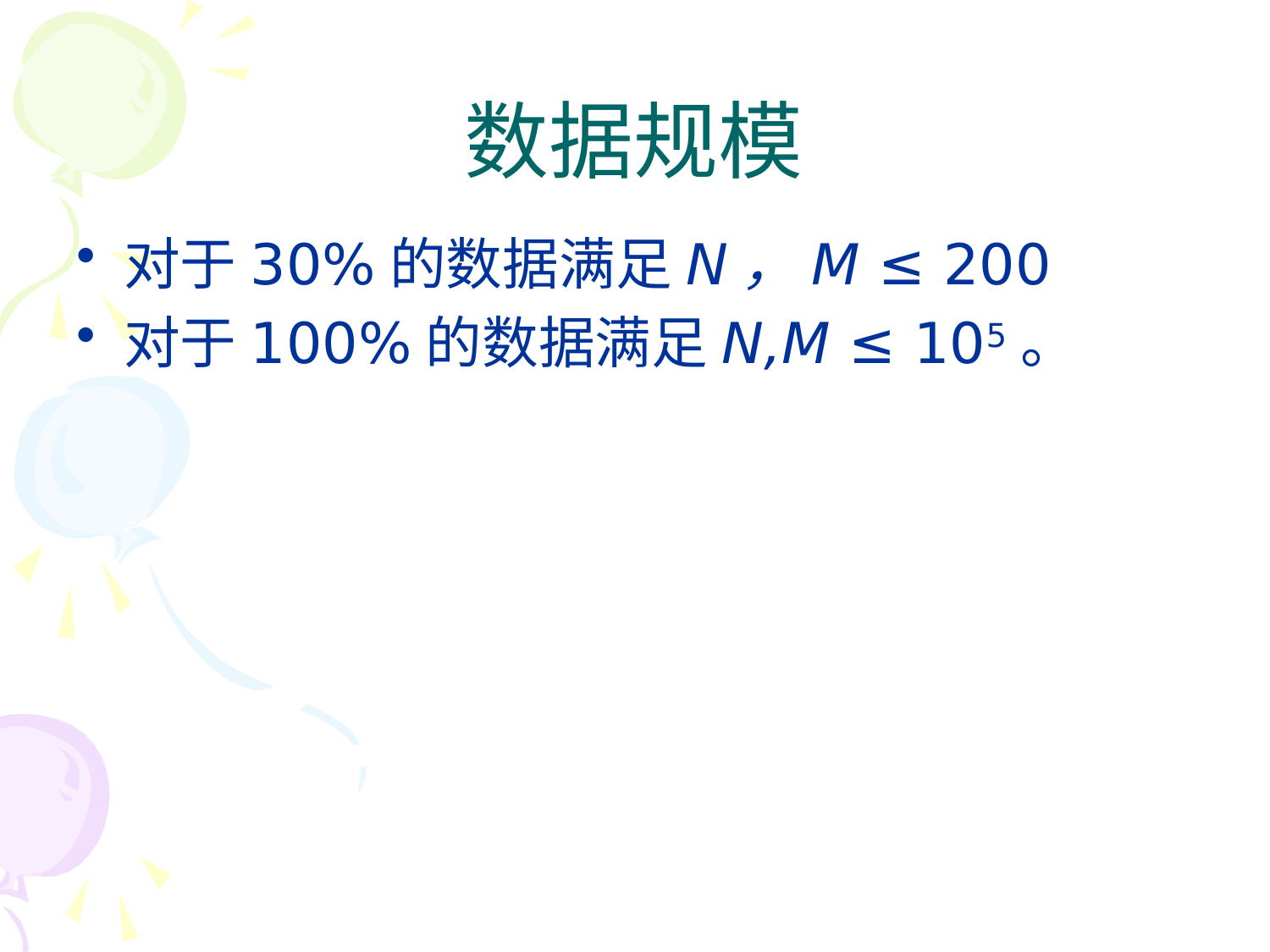

# 数据规模
对于30%的数据满足N，M ≤ 200
对于100%的数据满足N,M ≤ 105。